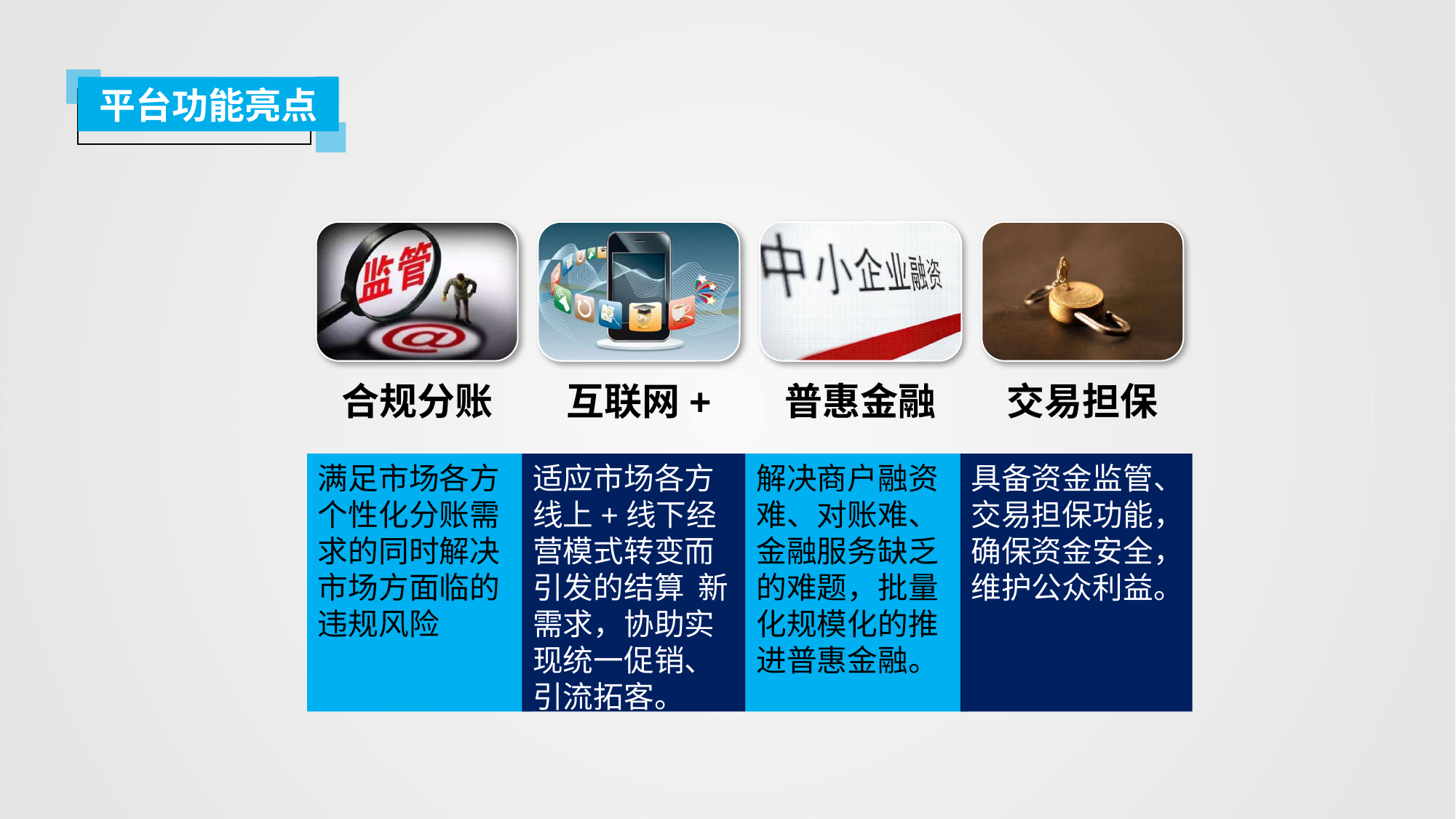

平台功能亮点

合规分账
互联网+
普惠金融
交易担保
满足市场各方个性化分账需求的同时解决市场方面临的违规风险
适应市场各方线上+线下经营模式转变而引发的结算  新需求，协助实现统一促销、引流拓客。
解决商户融资难、对账难、金融服务缺乏的难题，批量化规模化的推进普惠金融。
具备资金监管、交易担保功能，确保资金安全，维护公众利益。